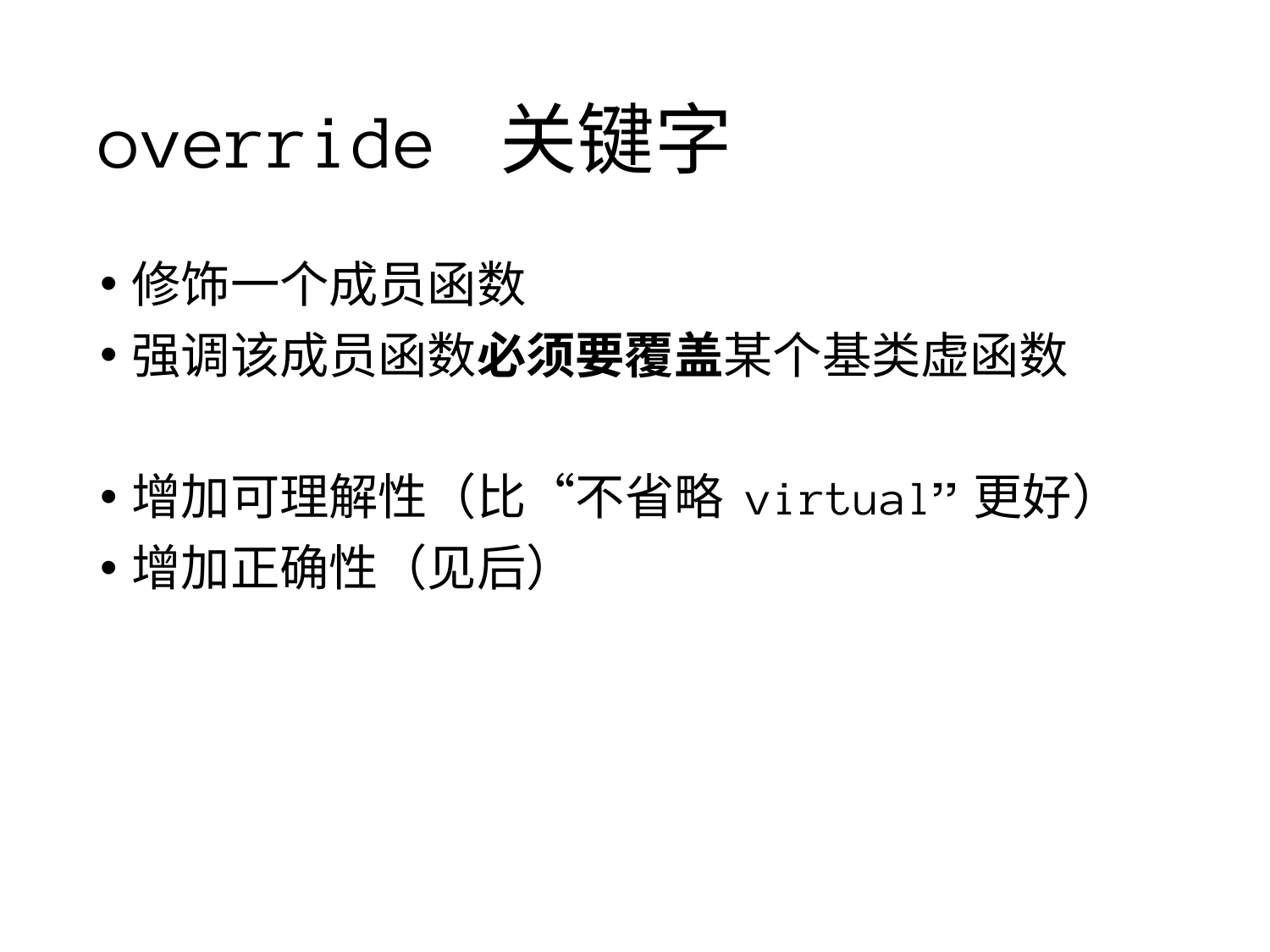

# override 关键字
修饰一个成员函数
强调该成员函数必须要覆盖某个基类虚函数

增加可理解性（比“不省略 virtual”更好）
增加正确性（见后）